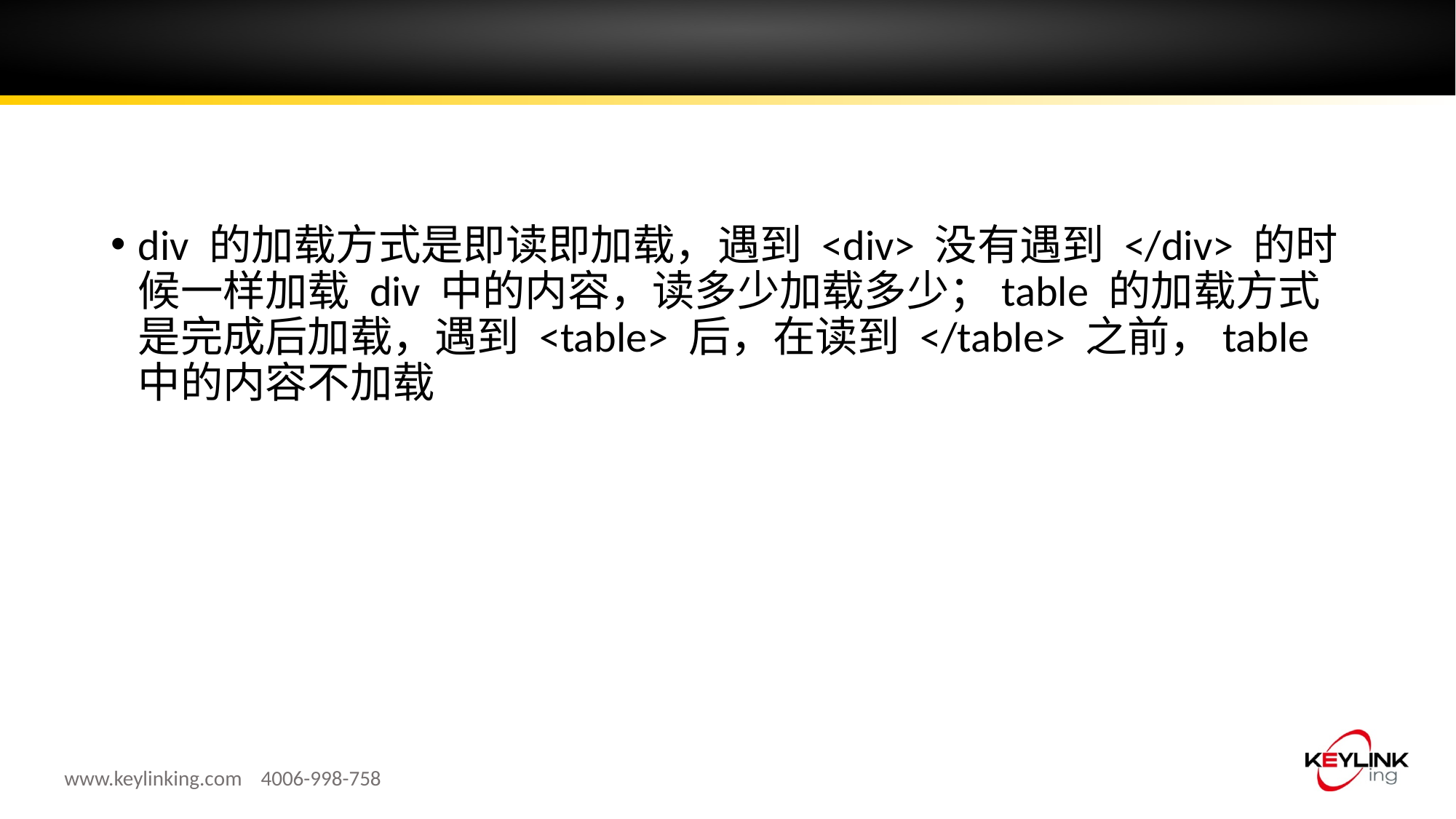

#
div 的加载方式是即读即加载，遇到 <div> 没有遇到 </div> 的时候一样加载 div 中的内容，读多少加载多少；table 的加载方式是完成后加载，遇到 <table> 后，在读到 </table> 之前，table 中的内容不加载